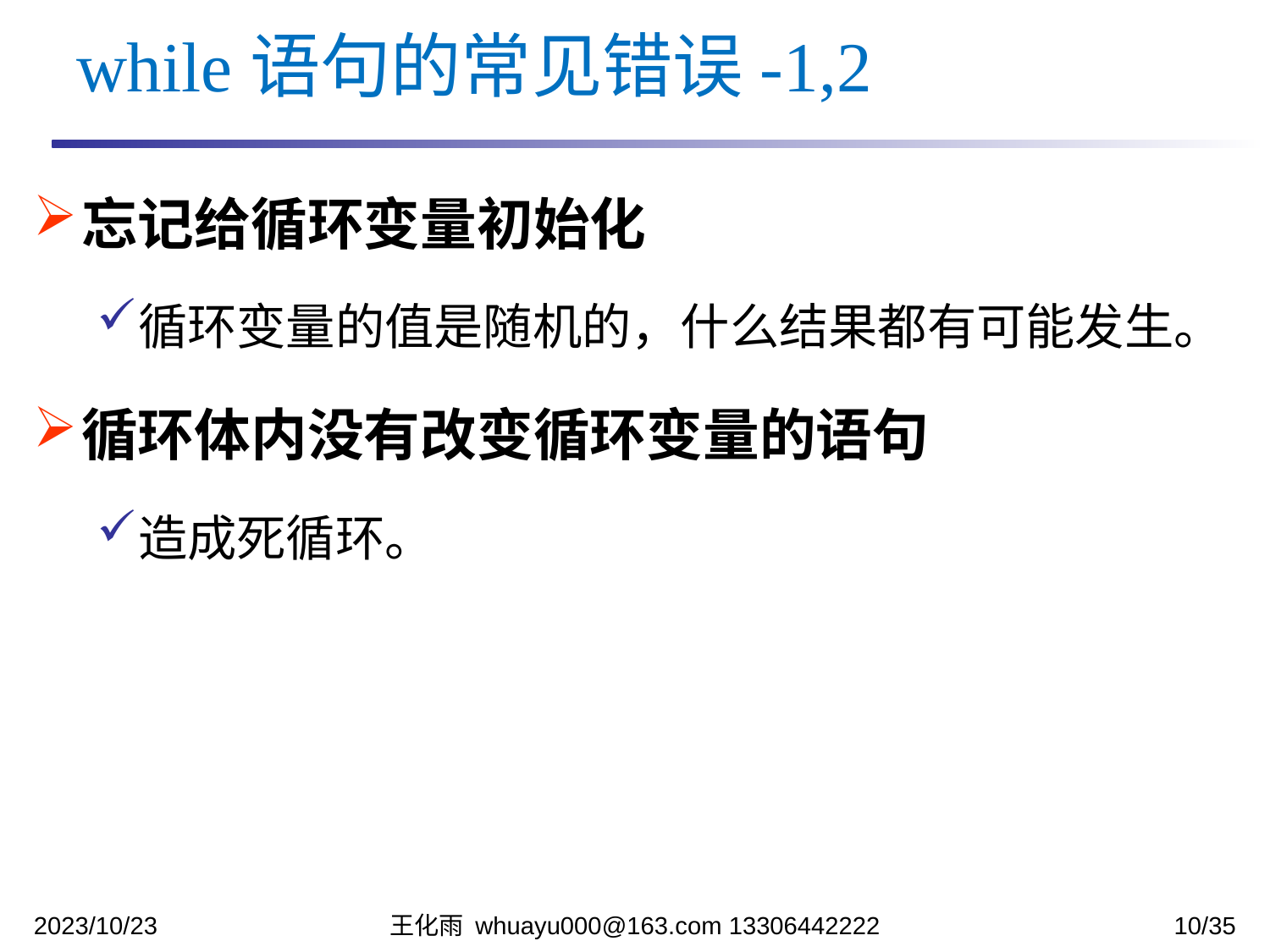

while语句的常见错误-1,2
忘记给循环变量初始化
循环变量的值是随机的，什么结果都有可能发生。
循环体内没有改变循环变量的语句
造成死循环。
2023/10/23
王化雨 whuayu000@163.com 13306442222
10/35